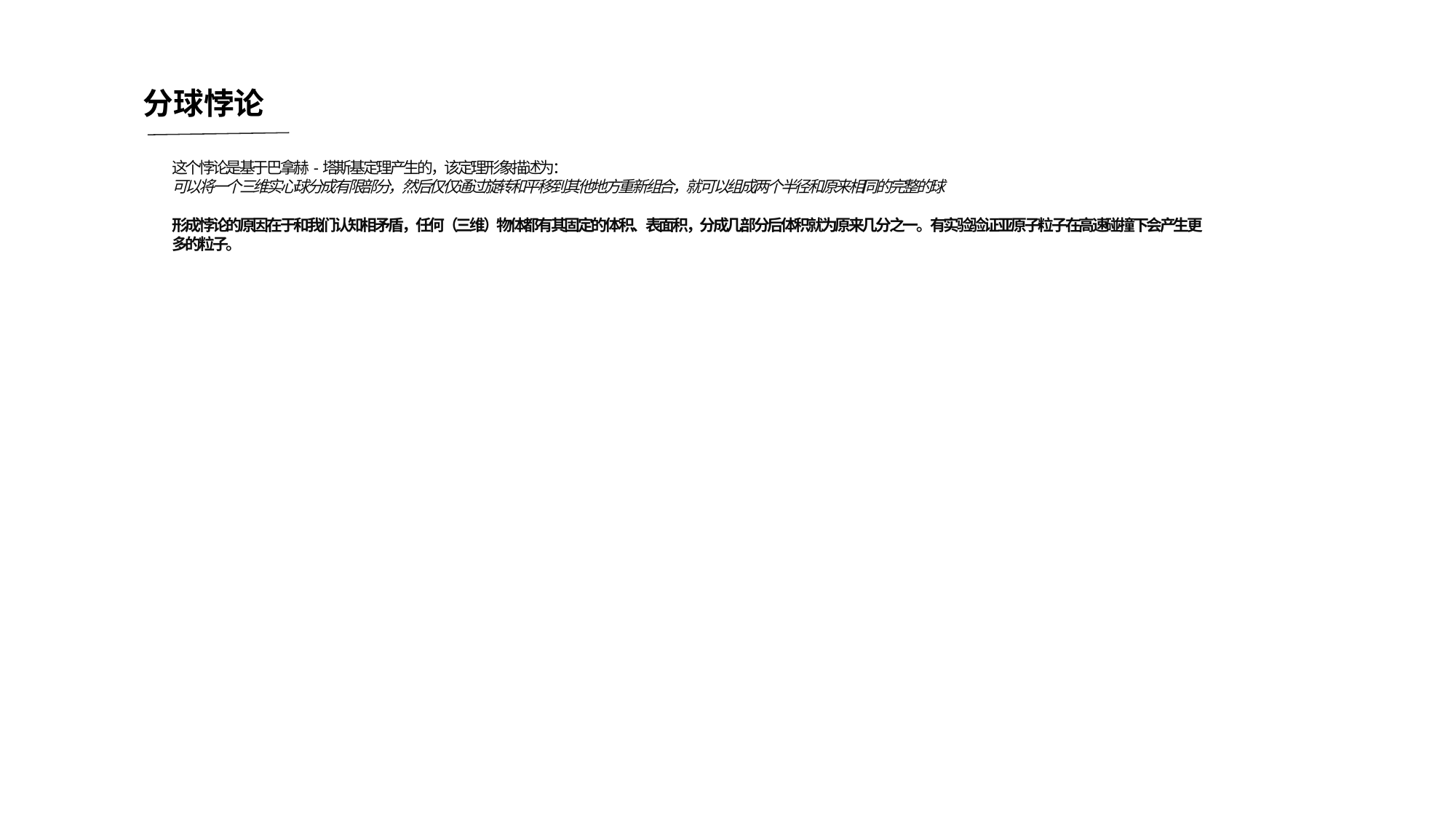

分球悖论
这个悖论是基于巴拿赫-塔斯基定理产生的，该定理形象描述为：
可以将一个三维实心球分成有限部分，然后仅仅通过旋转和平移到其他地方重新组合，就可以组成两个半径和原来相同的完整的球

形成悖论的原因在于和我们认知相矛盾，任何（三维）物体都有其固定的体积、表面积，分成几部分后体积就为原来几分之一。有实验验证亚原子粒子在高速碰撞下会产生更多的粒子。